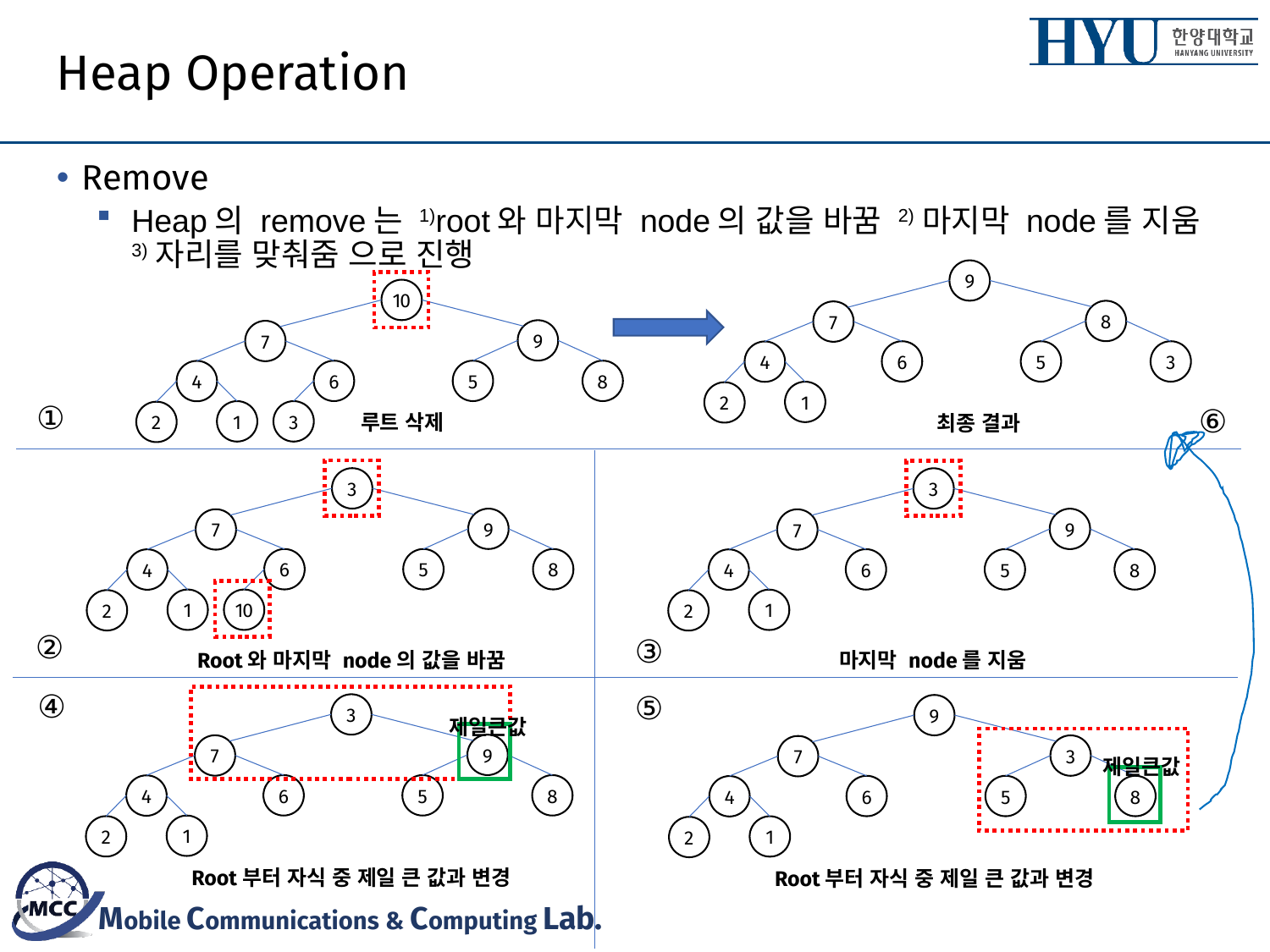

# Heap Operation

Remove
Heap의 remove는 1)root와 마지막 node의 값을 바꿈 2)마지막 node를 지움 3)자리를 맞춰줌 으로 진행
9

10
9
7
6
5
8
4
3
1
2
8
7

6
5
3
4
1
2
①
⑥
루트 삭제
최종 결과

3
3
9
9
7
7
6
5
8
6
5
8
4
4

10
1
1
2
2
②
③
Root와 마지막 node의 값을 바꿈
마지막 node를 지움
④
⑤

3
9
제일큰값

9
7
3
7
제일큰값

6
5
8
4
6
5
8
4
1
2
1
2
Root부터 자식 중 제일 큰 값과 변경
Root부터 자식 중 제일 큰 값과 변경